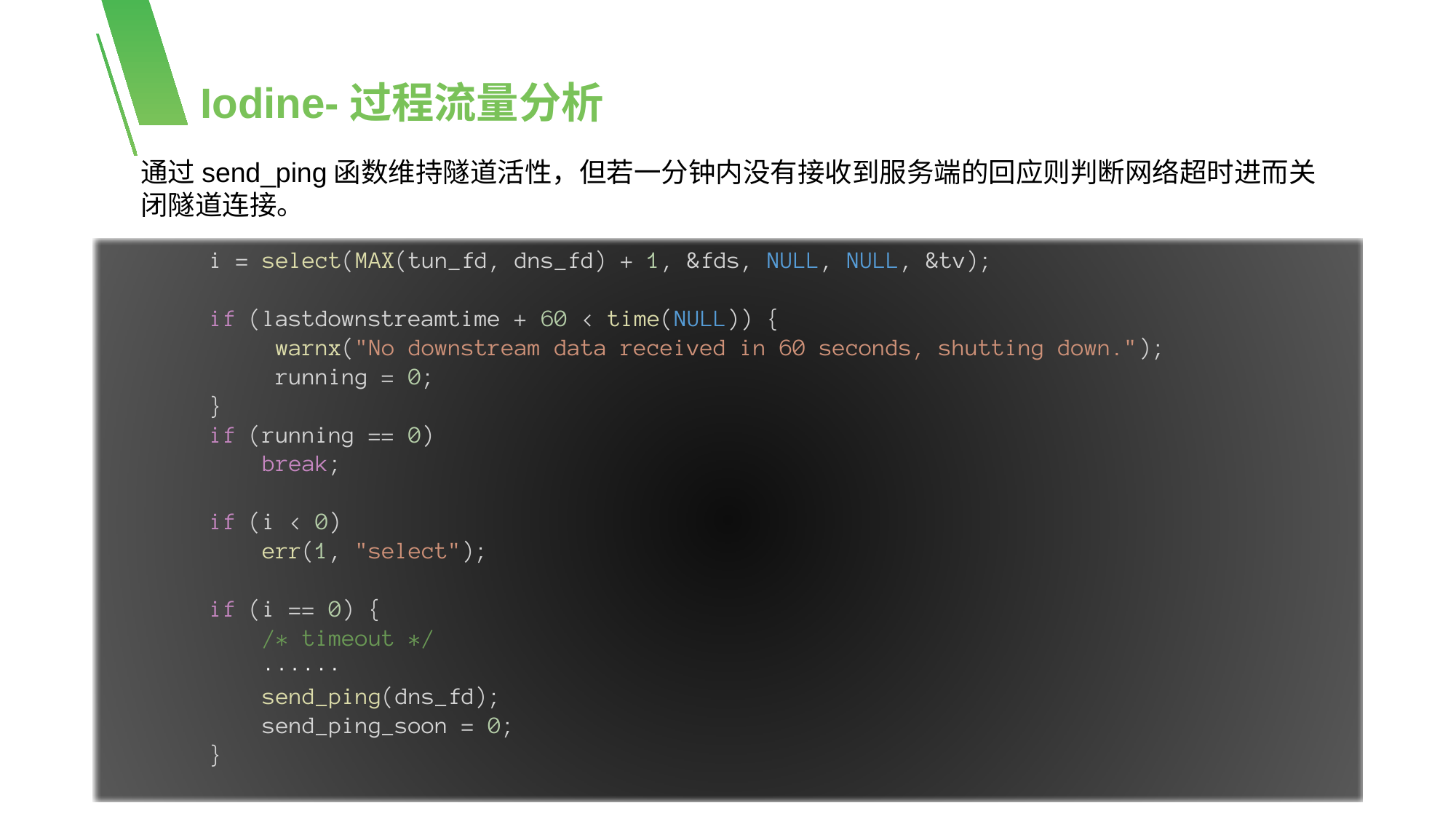

Iodine-过程流量分析
通过send_ping函数维持隧道活性，但若一分钟内没有接收到服务端的回应则判断网络超时进而关闭隧道连接。
        i = select(MAX(tun_fd, dns_fd) + 1, &fds, NULL, NULL, &tv);
        if (lastdownstreamtime + 60 < time(NULL)) {
             warnx("No downstream data received in 60 seconds, shutting down.");
             running = 0;
        }
        if (running == 0)
            break;
        if (i < 0)
            err(1, "select");
        if (i == 0) {
            /* timeout */
            ······
            send_ping(dns_fd);
            send_ping_soon = 0;
        }